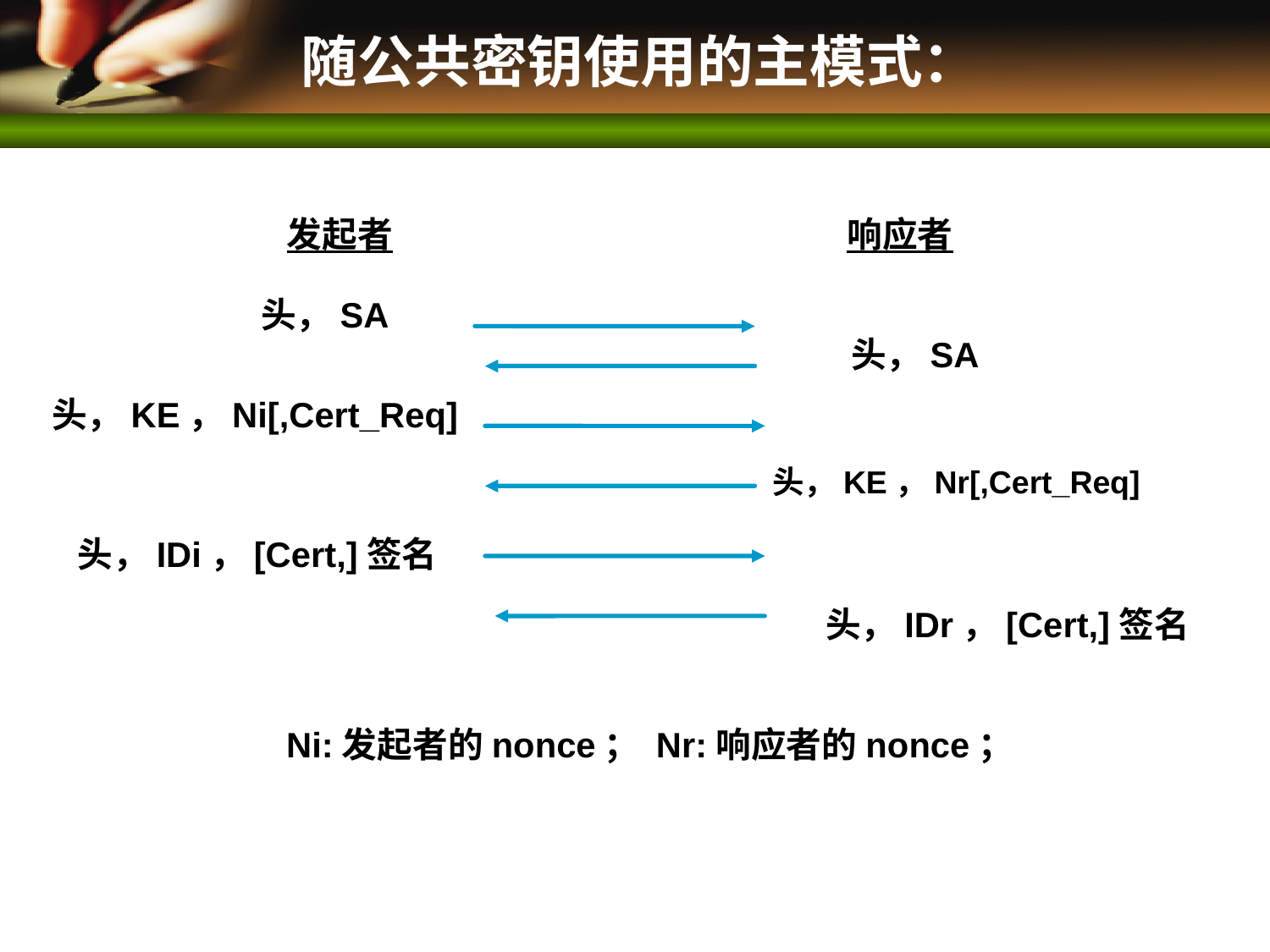

# 随公共密钥使用的主模式：
发起者
响应者
头，SA

头，SA

头，KE，Ni[,Cert_Req]

头，KE，Nr[,Cert_Req]

头，IDi，[Cert,]签名

头，IDr，[Cert,]签名

Ni:发起者的nonce； Nr:响应者的nonce；